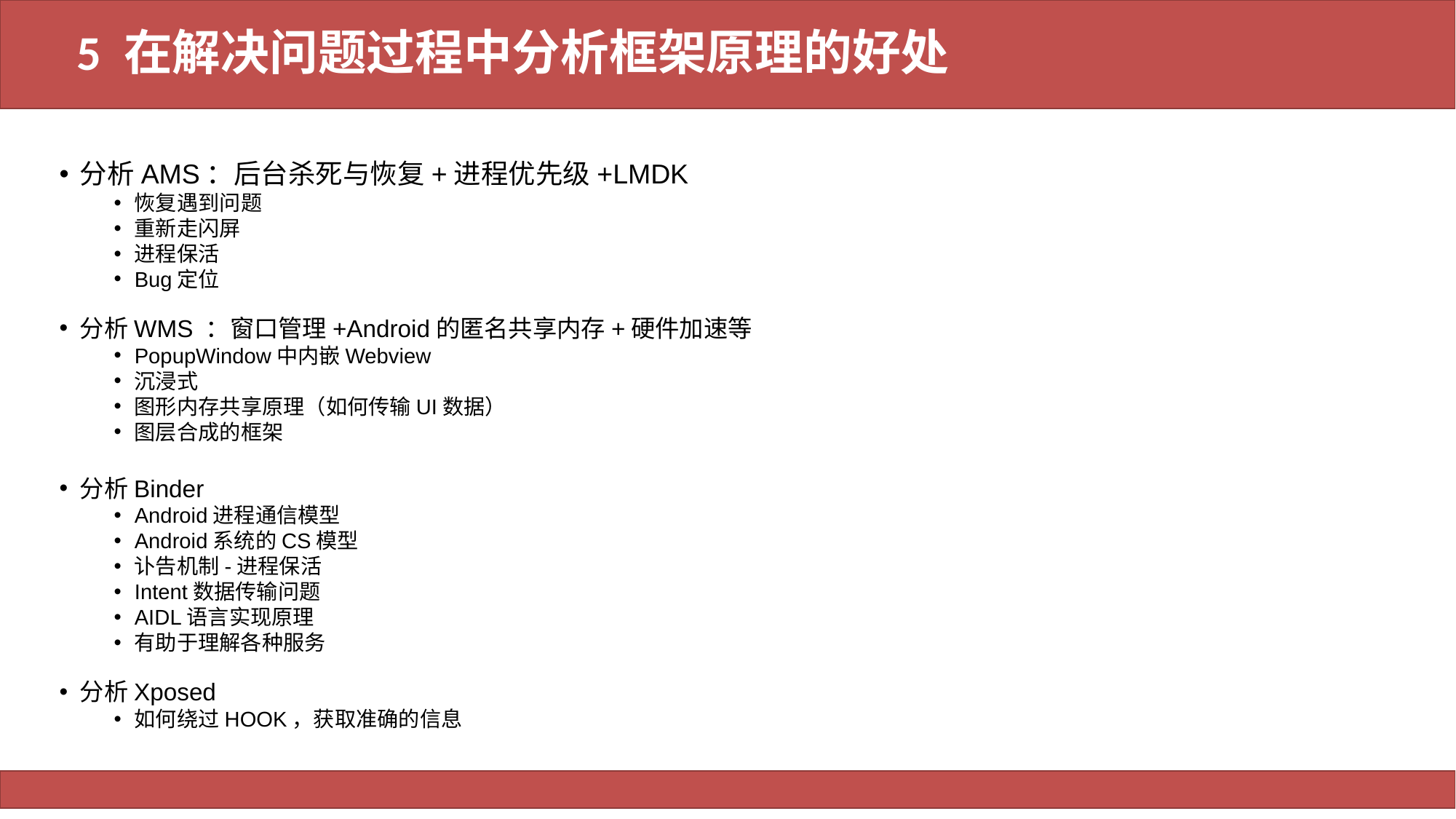

# 5 在解决问题过程中分析框架原理的好处
分析AMS：后台杀死与恢复+进程优先级+LMDK
恢复遇到问题
重新走闪屏
进程保活
Bug定位

分析WMS ：窗口管理+Android的匿名共享内存+硬件加速等
PopupWindow中内嵌Webview
沉浸式
图形内存共享原理（如何传输UI数据）
图层合成的框架

分析Binder
Android进程通信模型
Android系统的CS模型
讣告机制-进程保活
Intent数据传输问题
AIDL语言实现原理
有助于理解各种服务

分析Xposed
如何绕过HOOK，获取准确的信息